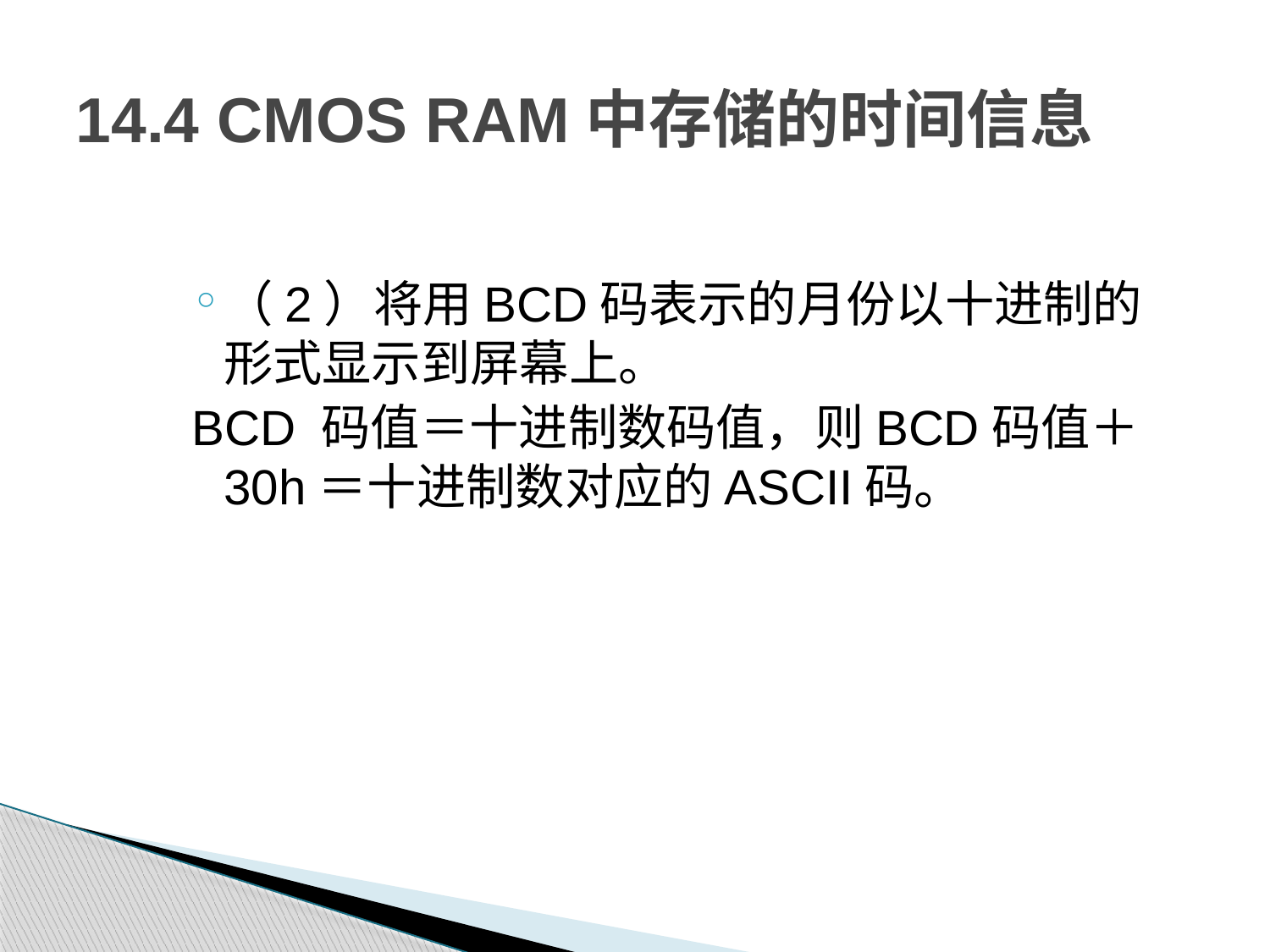

# 14.4 CMOS RAM中存储的时间信息
（2）将用BCD码表示的月份以十进制的形式显示到屏幕上。
BCD 码值＝十进制数码值，则BCD码值＋30h＝十进制数对应的ASCII码。